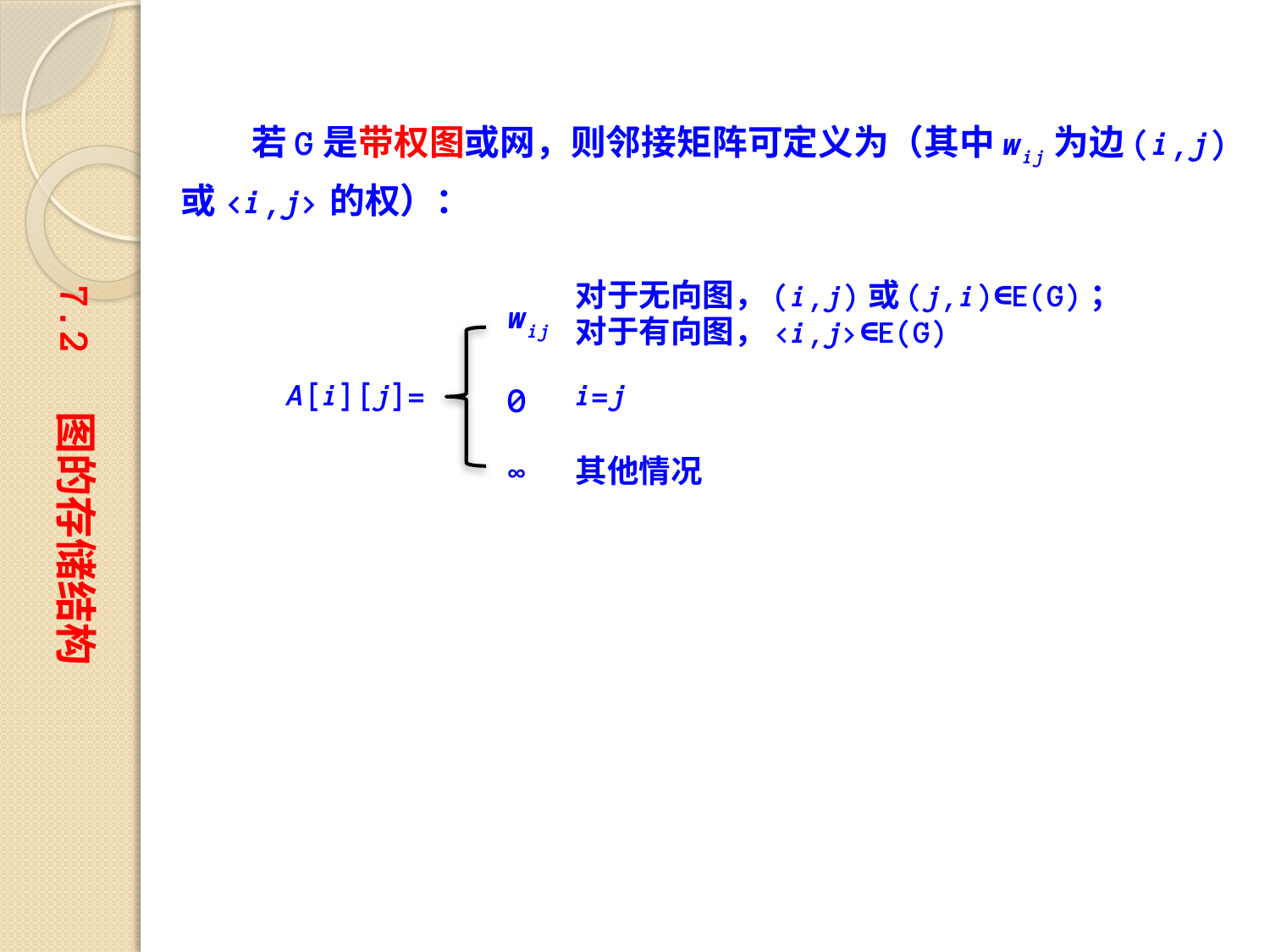

若G是带权图或网，则邻接矩阵可定义为（其中wij为边(i,j)或<i,j>的权）：
7.2  图的存储结构
对于无向图，(i,j)或(j,i)∈E(G)；
对于有向图，<i,j>∈E(G)
wij

0
A[i][j]=
i=j
∞
其他情况